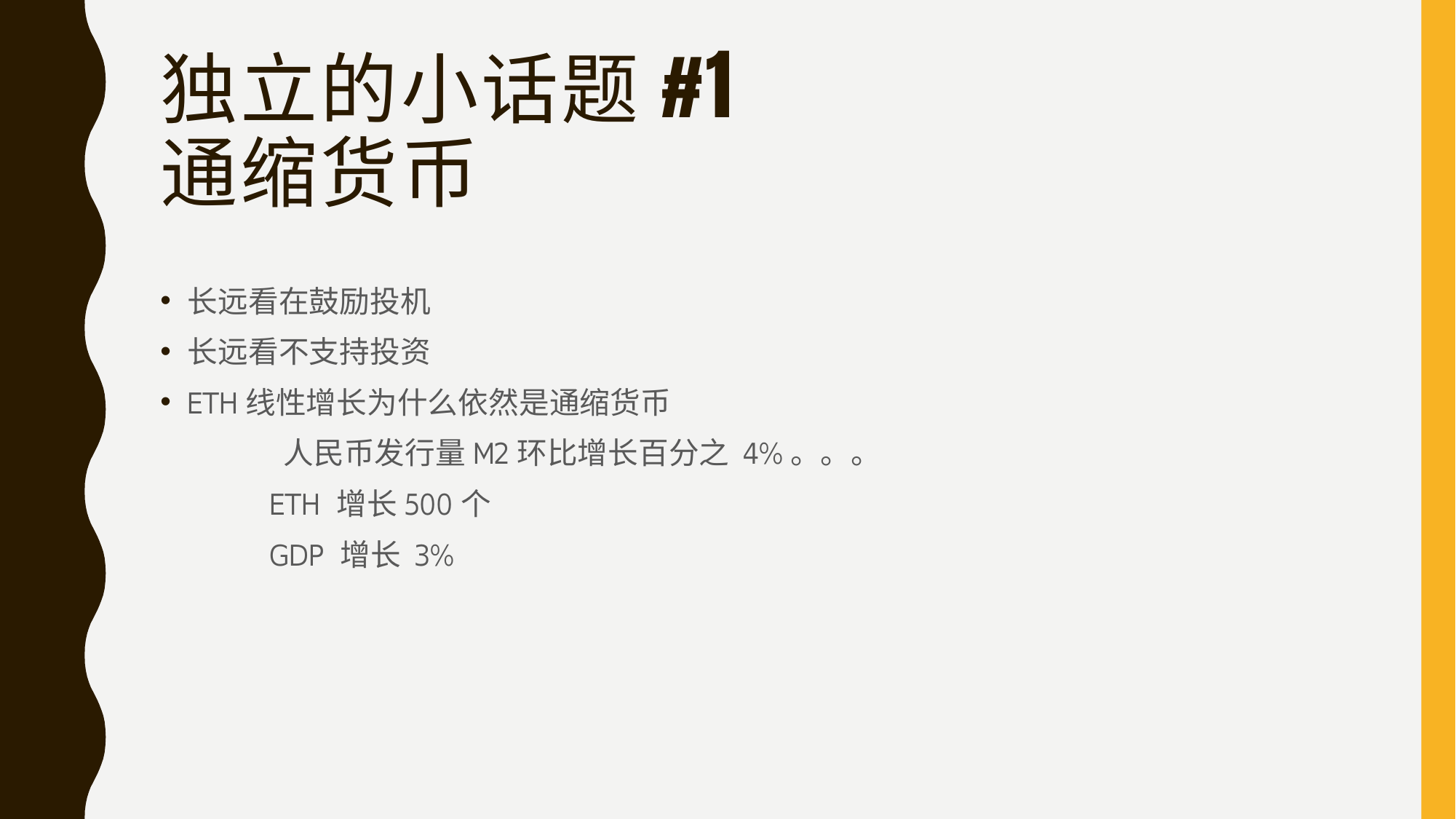

# 独立的小话题#1 通缩货币
长远看在鼓励投机
长远看不支持投资
ETH线性增长为什么依然是通缩货币
	 人民币发行量M2环比增长百分之 4%。。。
    	ETH 增长500个
   	GDP 增长 3%